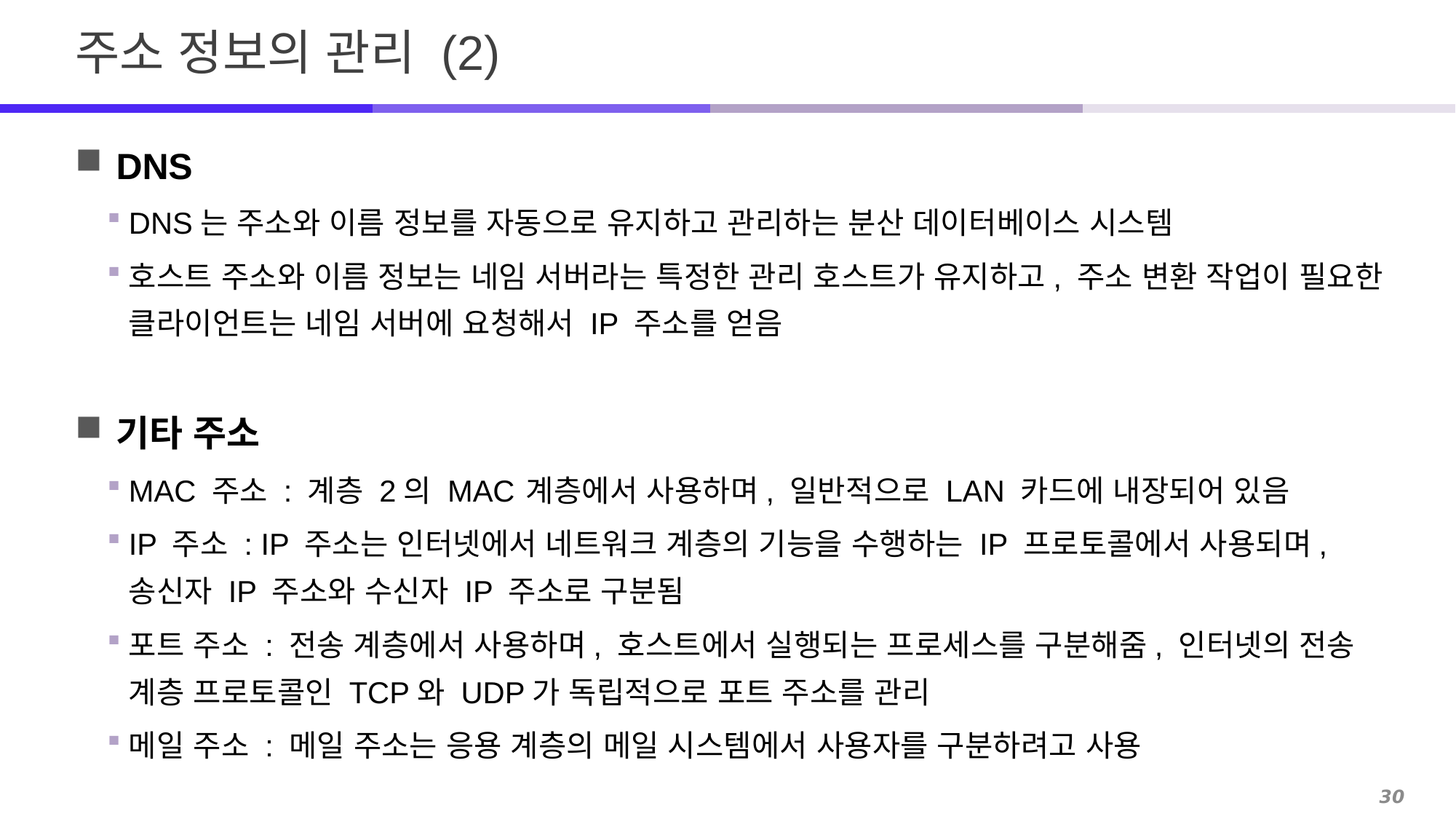

# 주소 정보의 관리 (2)
DNS
DNS는 주소와 이름 정보를 자동으로 유지하고 관리하는 분산 데이터베이스 시스템
호스트 주소와 이름 정보는 네임 서버라는 특정한 관리 호스트가 유지하고, 주소 변환 작업이 필요한 클라이언트는 네임 서버에 요청해서 IP 주소를 얻음

기타 주소
MAC 주소 : 계층 2의 MAC 계층에서 사용하며, 일반적으로 LAN 카드에 내장되어 있음
IP 주소 : IP 주소는 인터넷에서 네트워크 계층의 기능을 수행하는 IP 프로토콜에서 사용되며, 송신자 IP 주소와 수신자 IP 주소로 구분됨
포트 주소 : 전송 계층에서 사용하며, 호스트에서 실행되는 프로세스를 구분해줌, 인터넷의 전송 계층 프로토콜인 TCP와 UDP가 독립적으로 포트 주소를 관리
메일 주소 : 메일 주소는 응용 계층의 메일 시스템에서 사용자를 구분하려고 사용